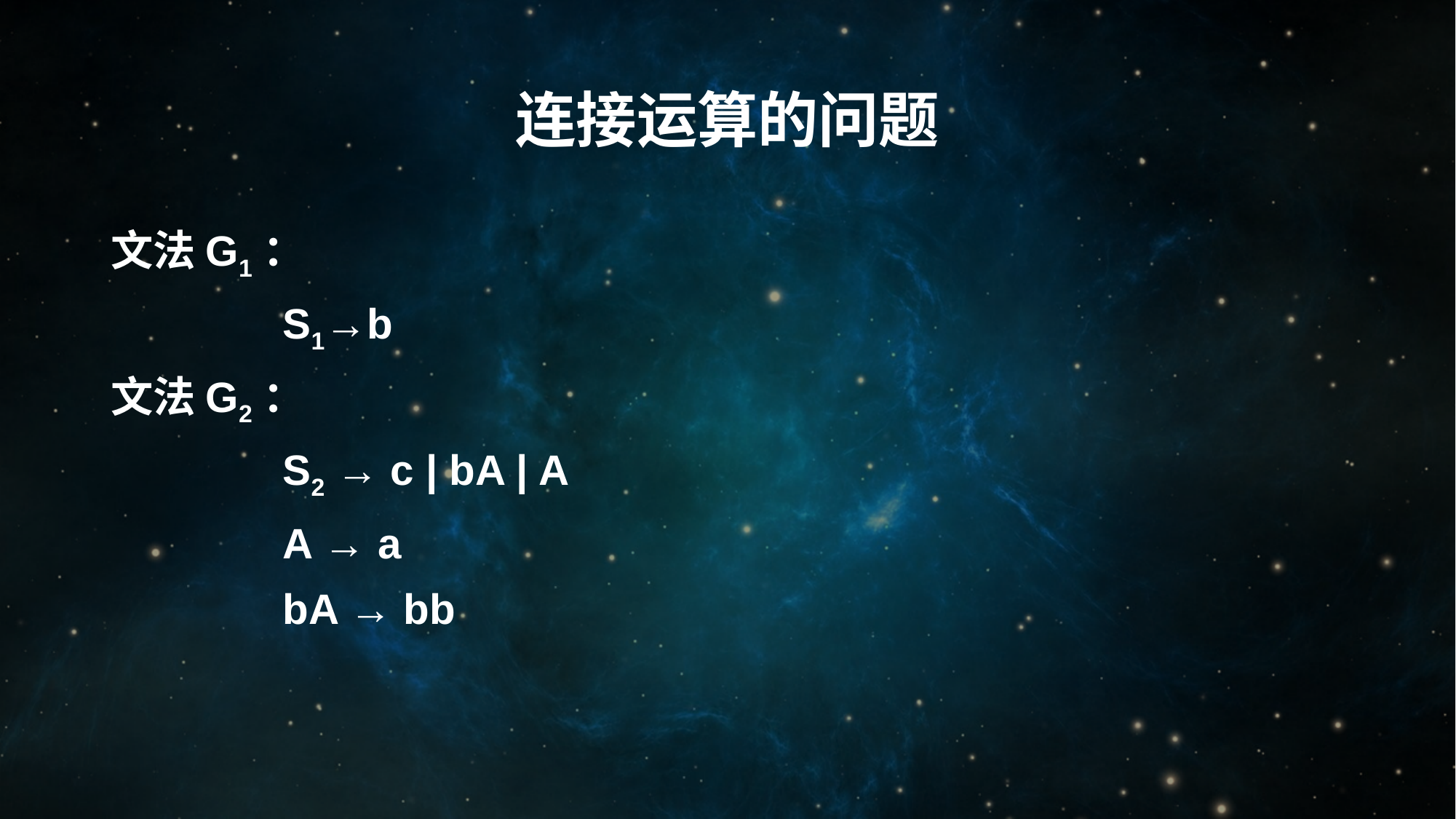

# 连接运算的问题
文法G1：
S1→b
文法G2：
S2 → c | bA | A
A → a
bA → bb